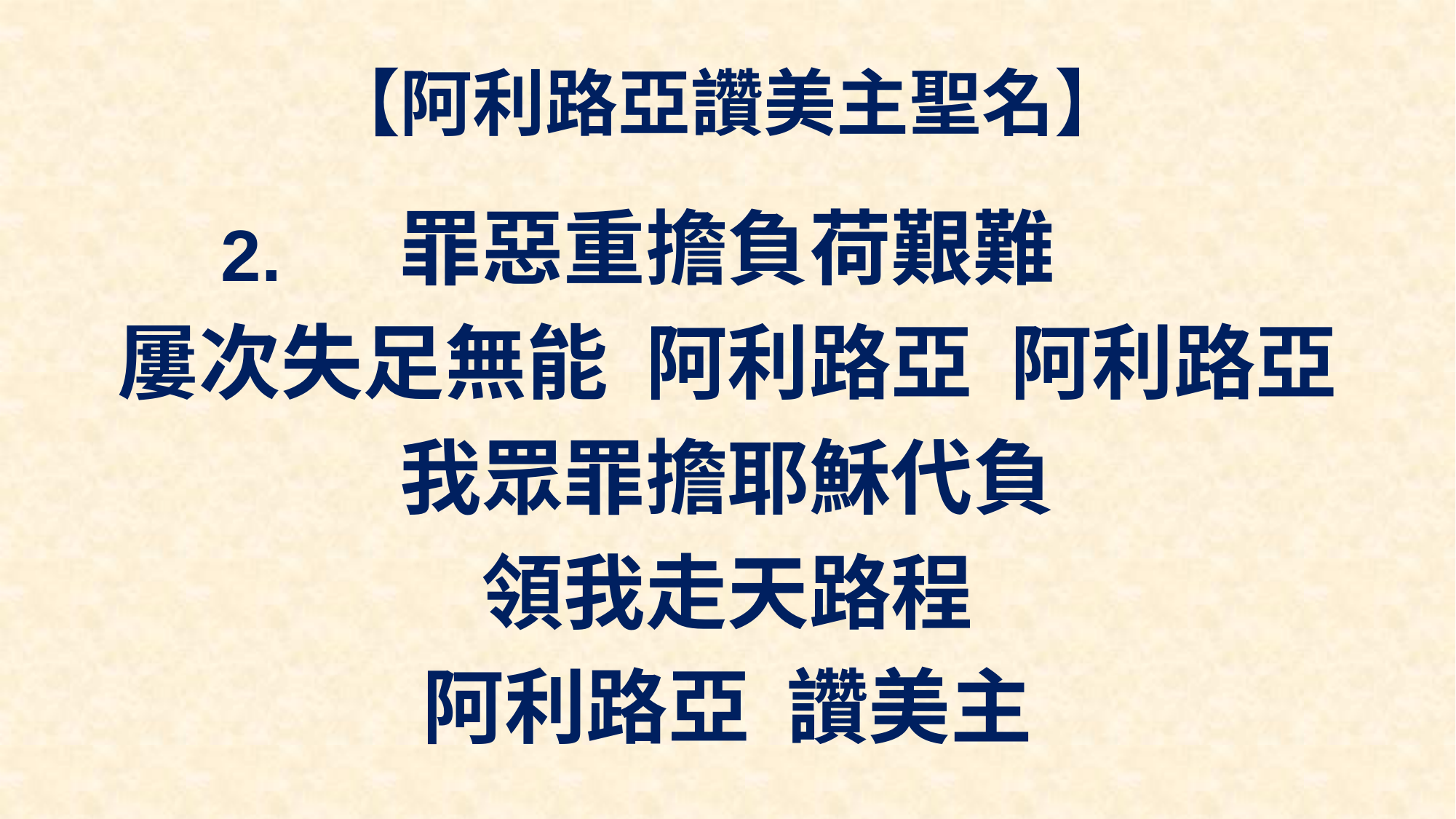

# 【阿利路亞讚美主聖名】
罪惡重擔負荷艱難
屢次失足無能  阿利路亞  阿利路亞
我眾罪擔耶穌代負
領我走天路程
阿利路亞  讚美主
2.